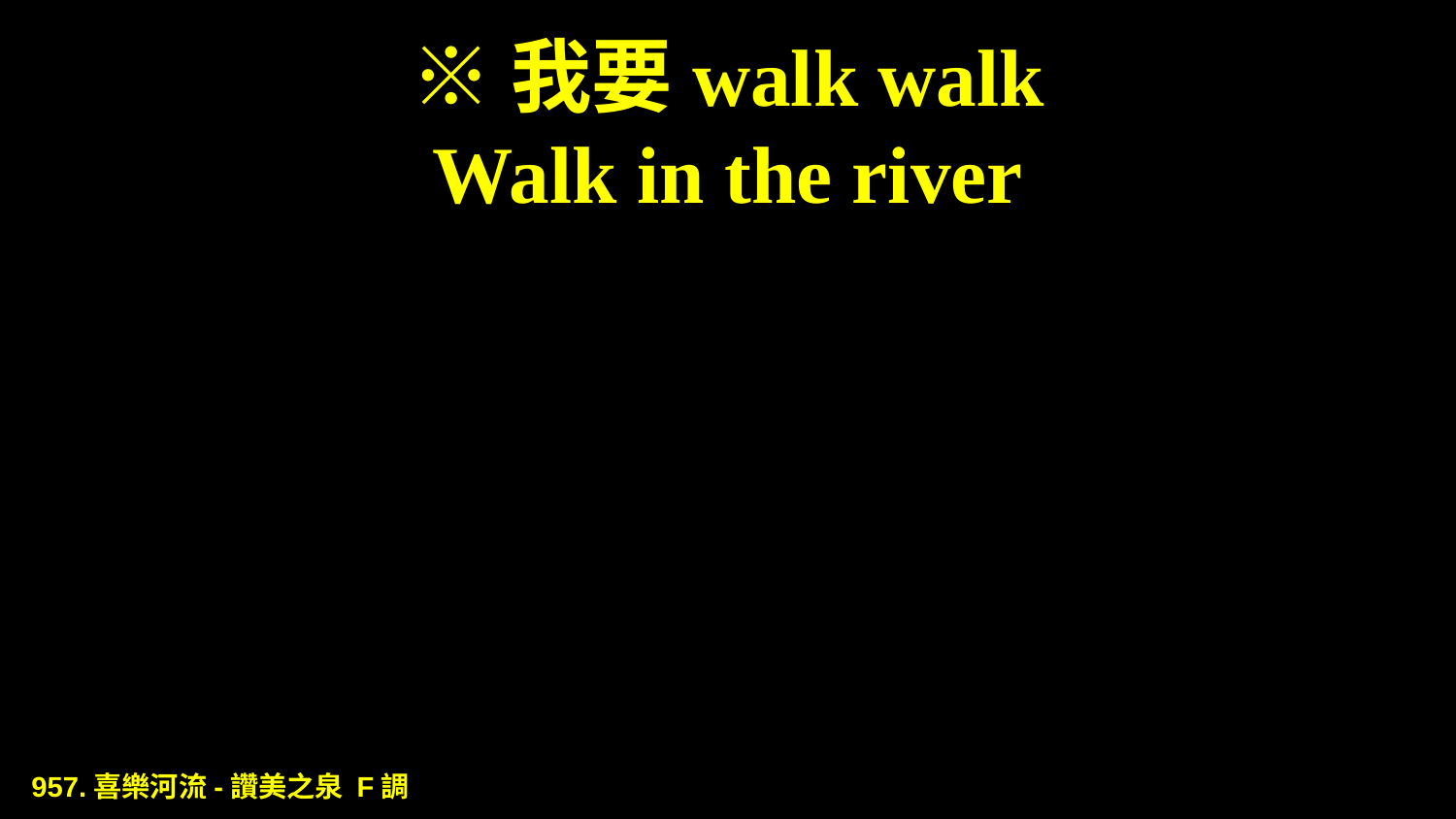

# ※我要walk walk Walk in the river
957.喜樂河流-讚美之泉 F調